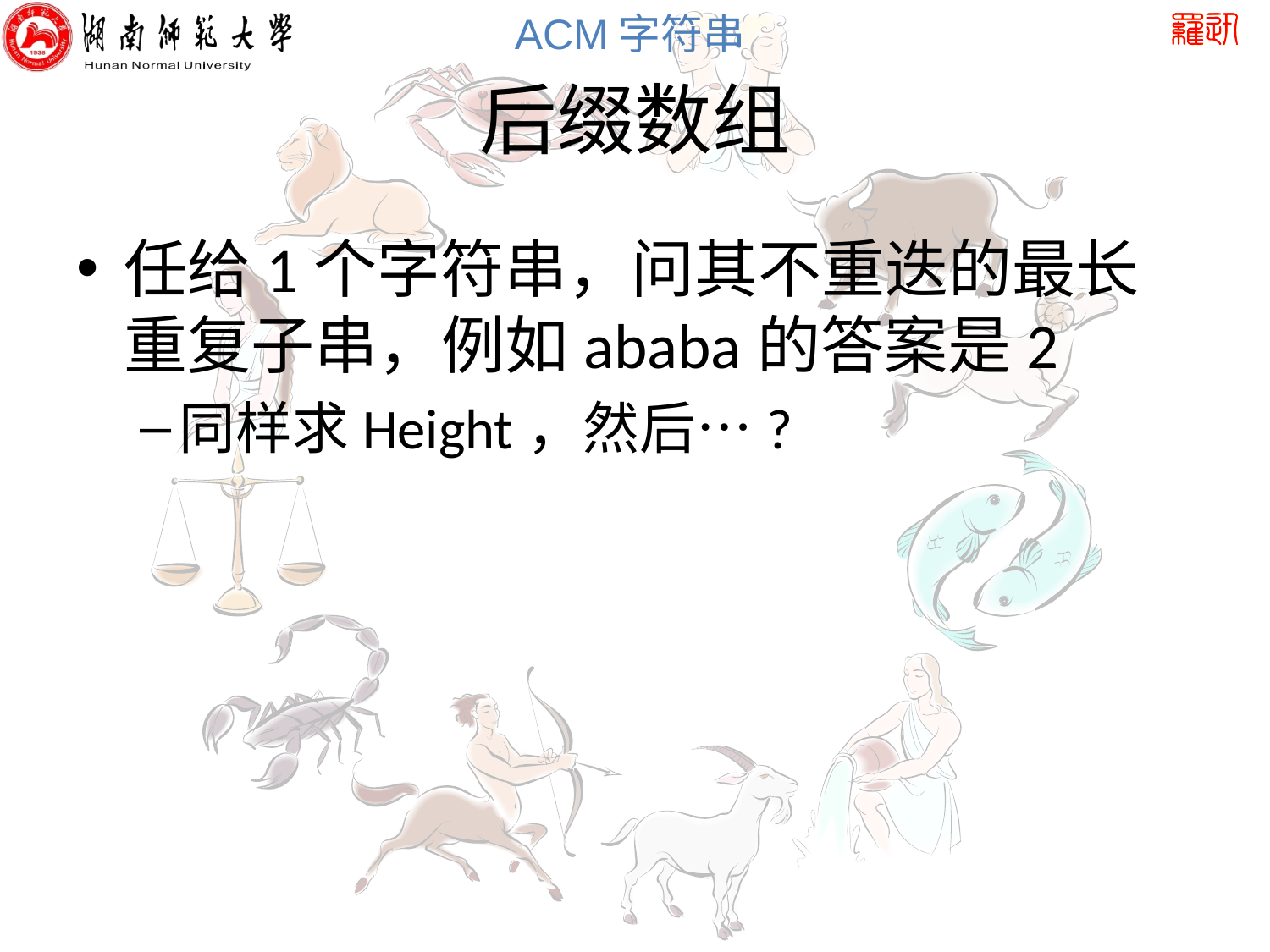

# 后缀数组
任给1个字符串，问其不重迭的最长重复子串，例如ababa的答案是2
同样求Height，然后…?